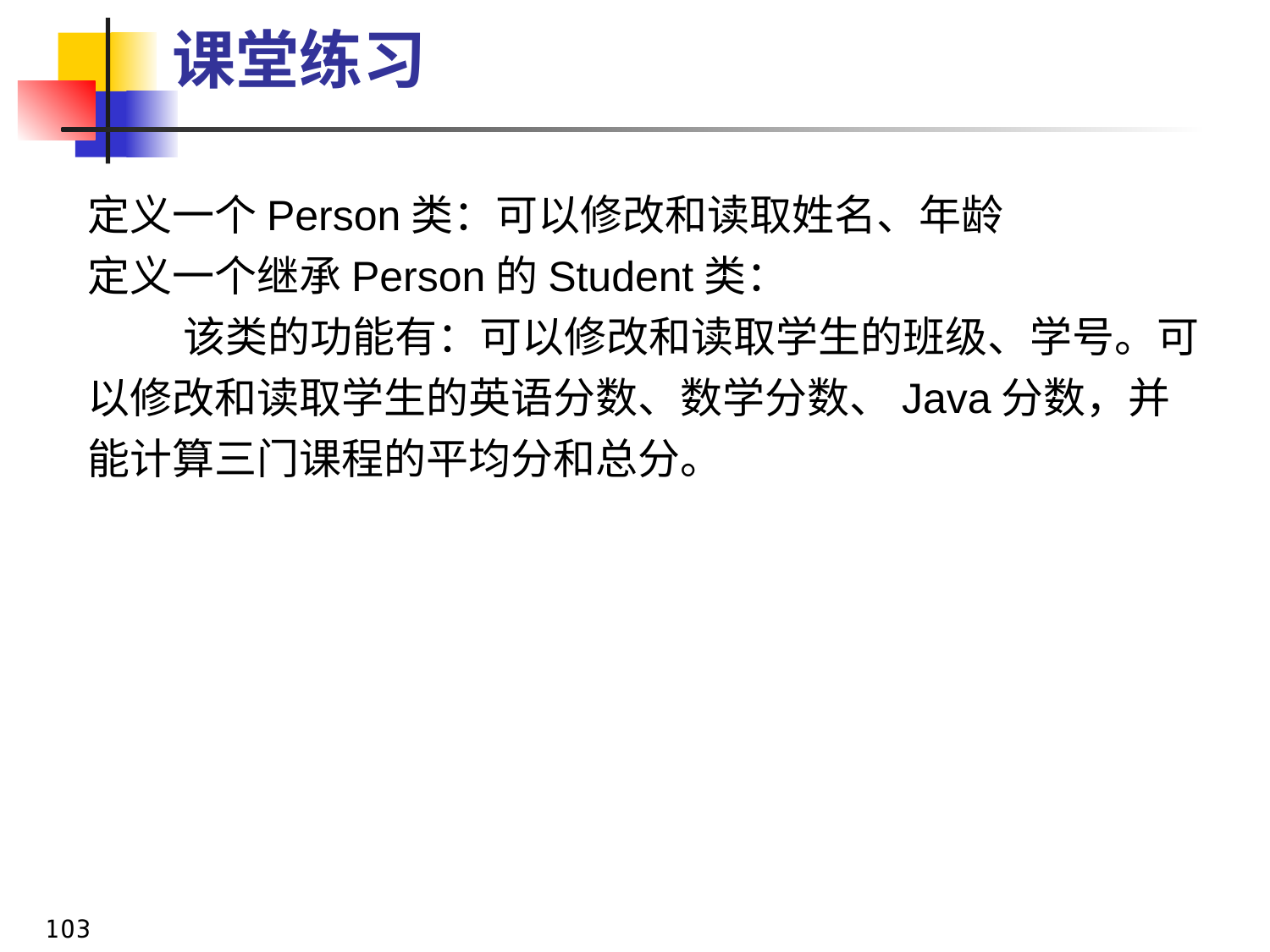

# 课堂练习
定义一个Person类：可以修改和读取姓名、年龄
定义一个继承Person的Student类：
         该类的功能有：可以修改和读取学生的班级、学号。可以修改和读取学生的英语分数、数学分数、Java分数，并能计算三门课程的平均分和总分。
103